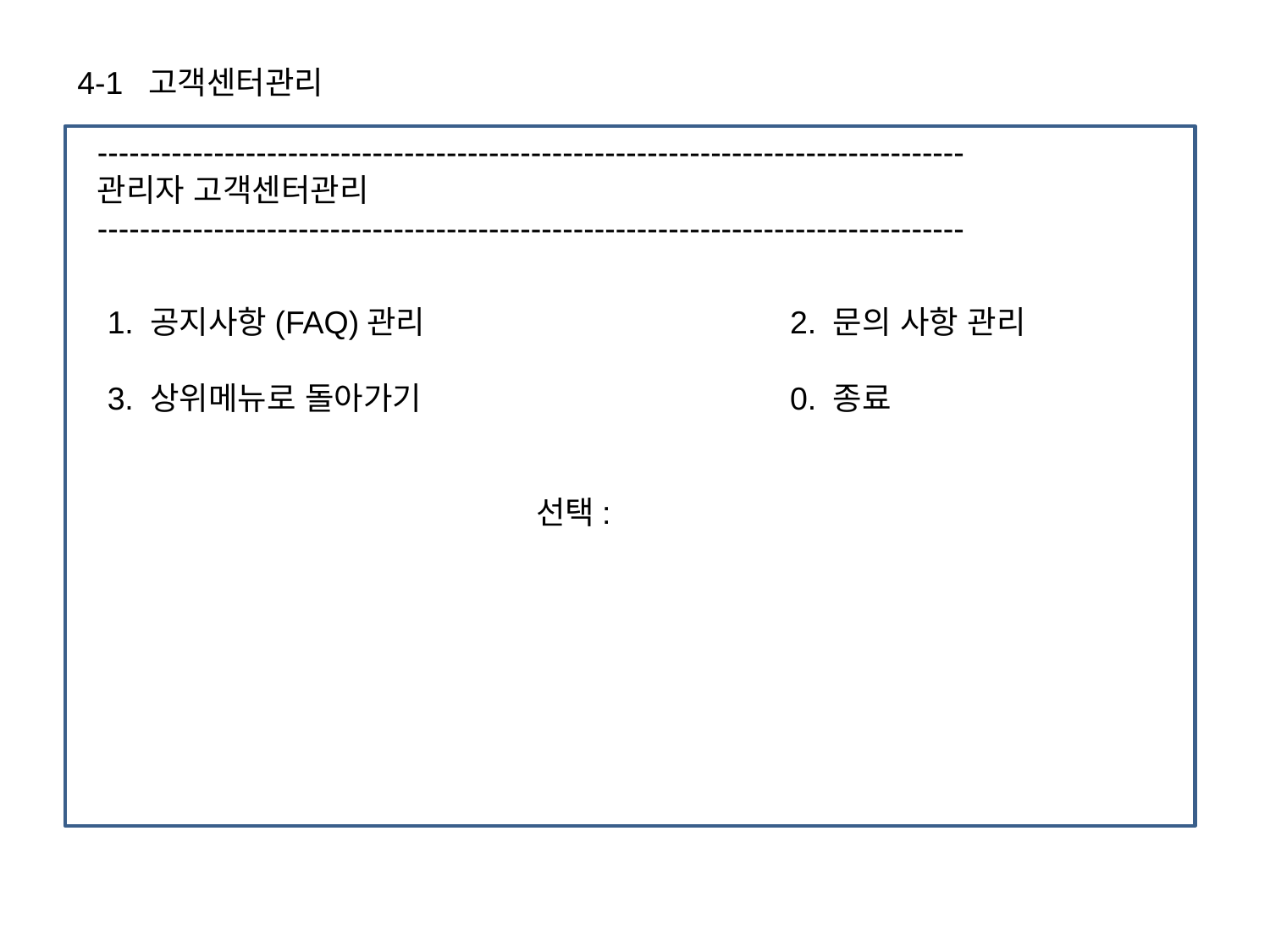

4-1  고객센터관리

----------------------------------------------------------------------------------	                   관리자 고객센터관리
----------------------------------------------------------------------------------
1. 공지사항(FAQ)관리			2. 문의 사항 관리

3. 상위메뉴로 돌아가기			0. 종료

				선택: